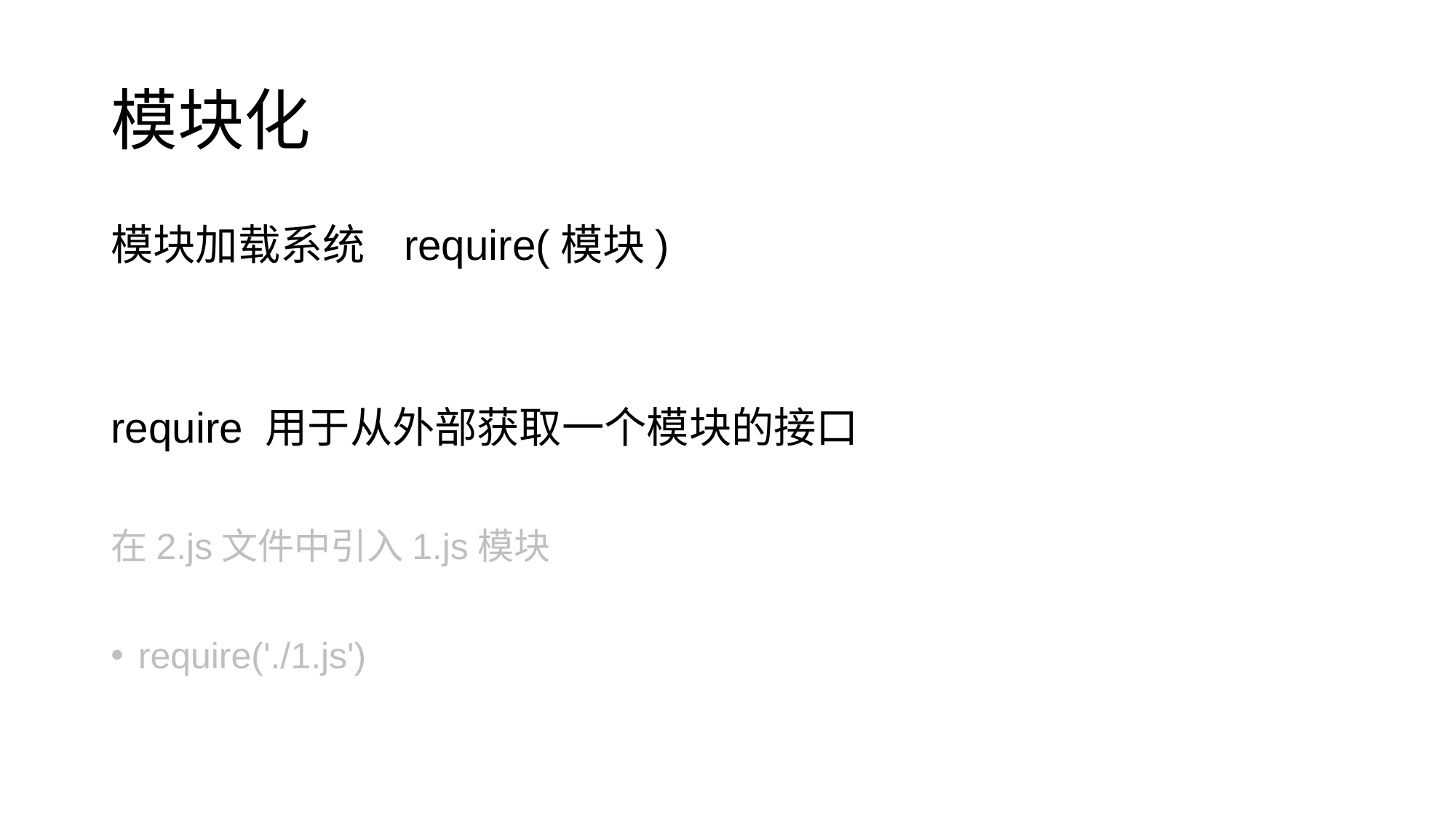

# 模块化
模块加载系统   require(模块)

require 用于从外部获取一个模块的接口

在2.js文件中引入1.js模块

require('./1.js')